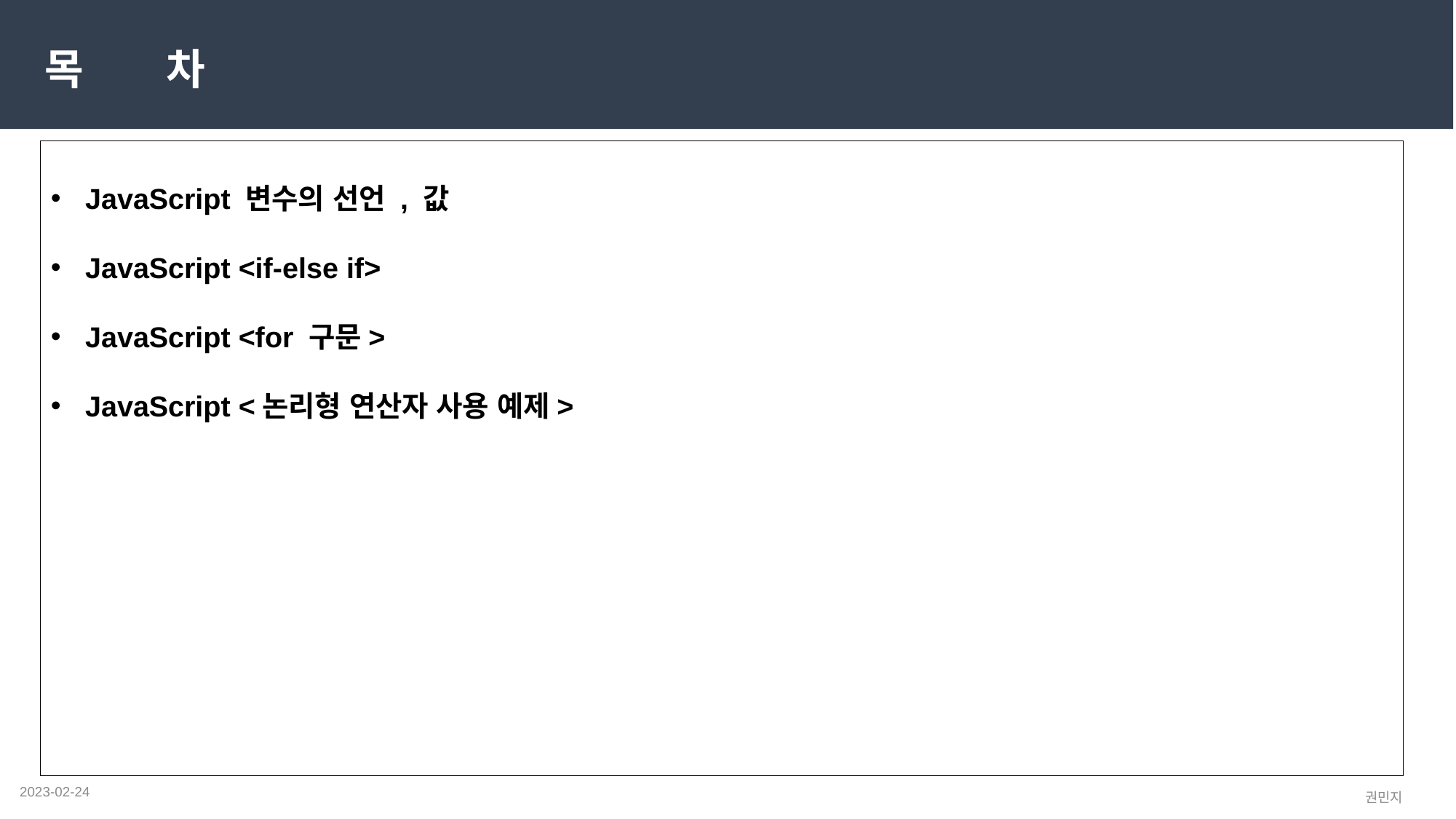

목       차
JavaScript 변수의 선언 , 값
JavaScript <if-else if>
JavaScript <for 구문>
JavaScript <논리형 연산자 사용 예제>

2023-02-24
권민지